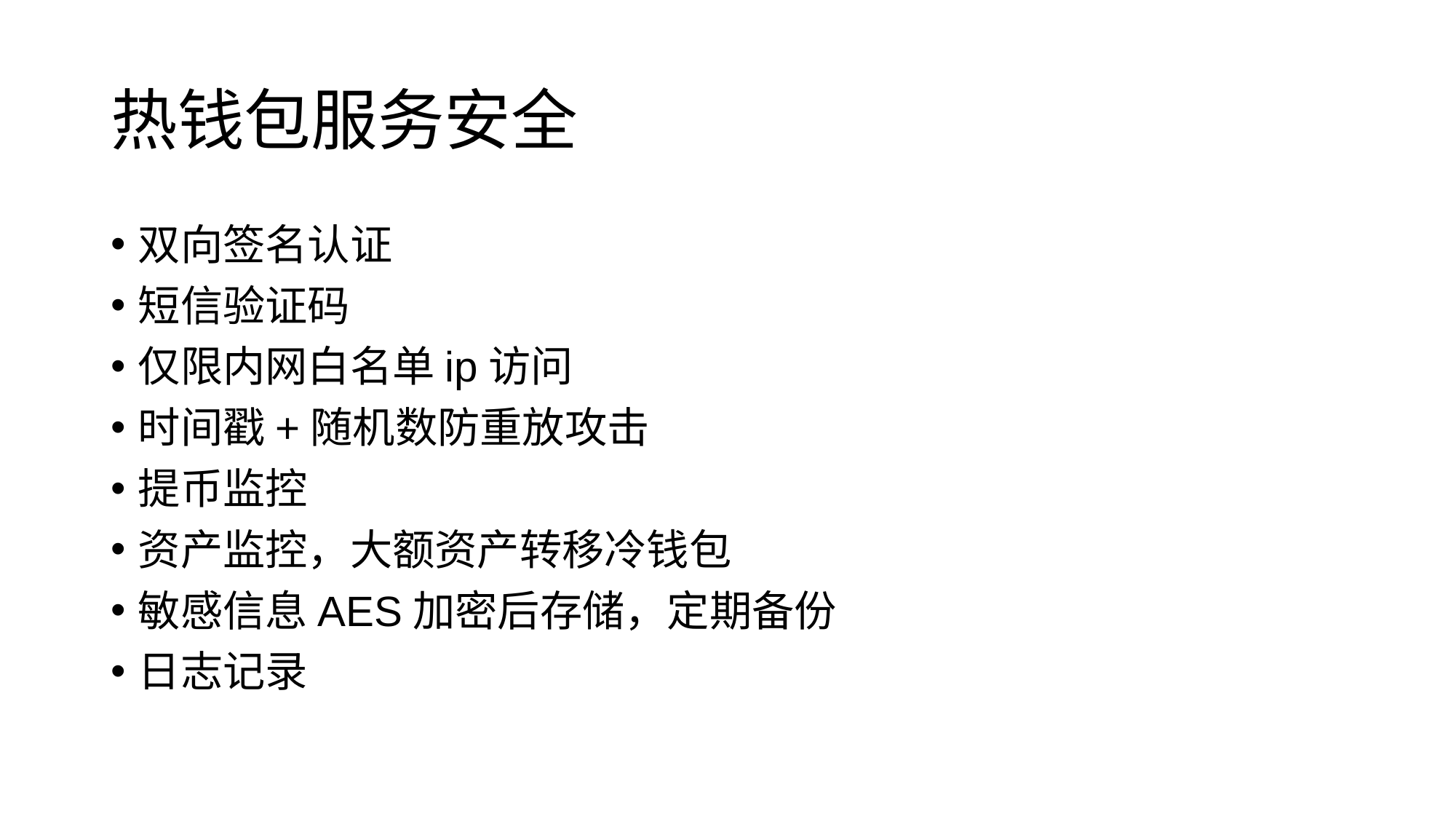

# 热钱包服务安全
双向签名认证
短信验证码
仅限内网白名单ip访问
时间戳+随机数防重放攻击
提币监控
资产监控，大额资产转移冷钱包
敏感信息AES加密后存储，定期备份
日志记录